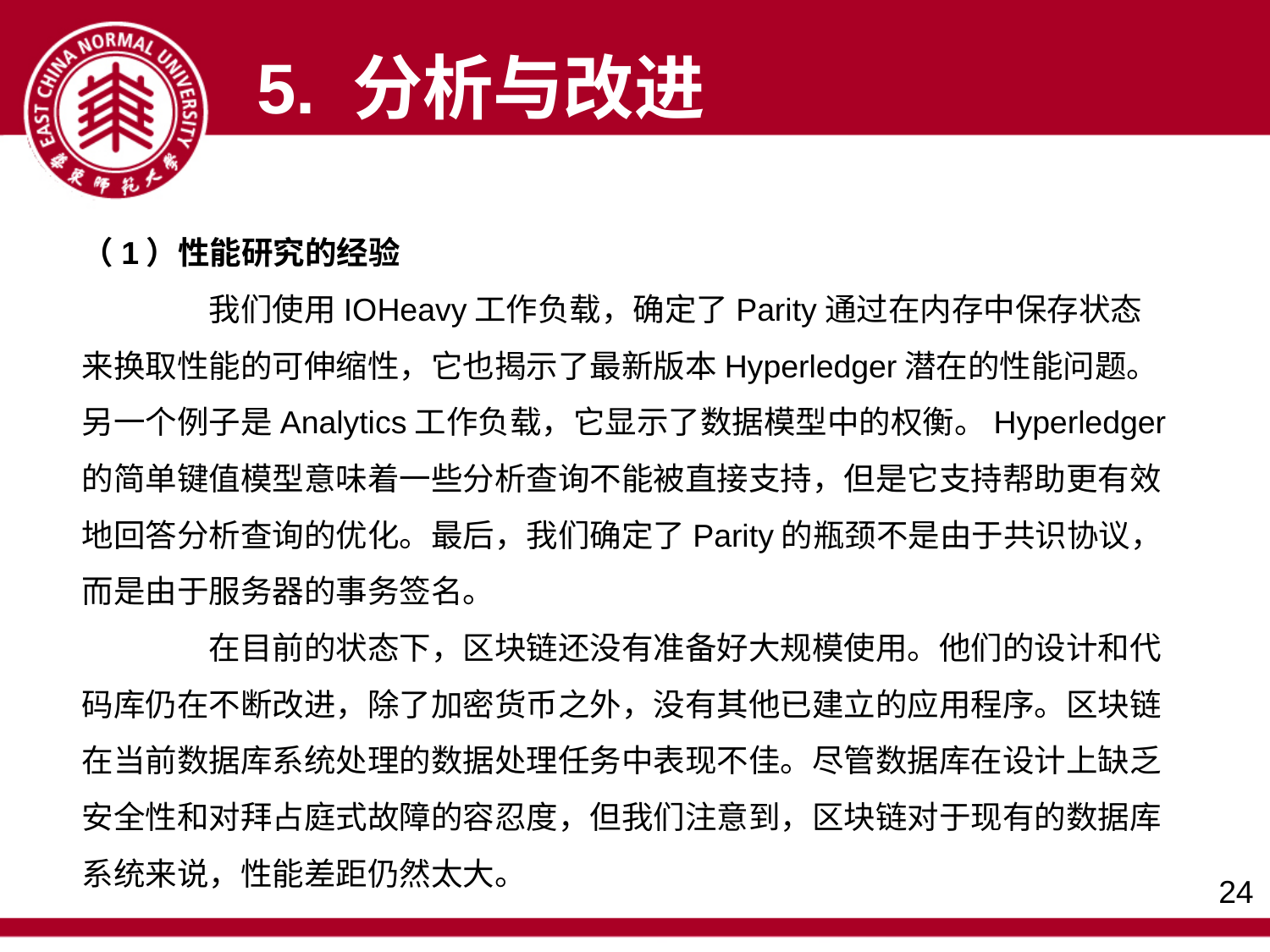

5. 分析与改进
（1）性能研究的经验
	我们使用IOHeavy工作负载，确定了Parity通过在内存中保存状态来换取性能的可伸缩性，它也揭示了最新版本Hyperledger潜在的性能问题。另一个例子是Analytics工作负载，它显示了数据模型中的权衡。Hyperledger的简单键值模型意味着一些分析查询不能被直接支持，但是它支持帮助更有效地回答分析查询的优化。最后，我们确定了Parity的瓶颈不是由于共识协议，而是由于服务器的事务签名。
	在目前的状态下，区块链还没有准备好大规模使用。他们的设计和代码库仍在不断改进，除了加密货币之外，没有其他已建立的应用程序。区块链在当前数据库系统处理的数据处理任务中表现不佳。尽管数据库在设计上缺乏安全性和对拜占庭式故障的容忍度，但我们注意到，区块链对于现有的数据库系统来说，性能差距仍然太大。
24